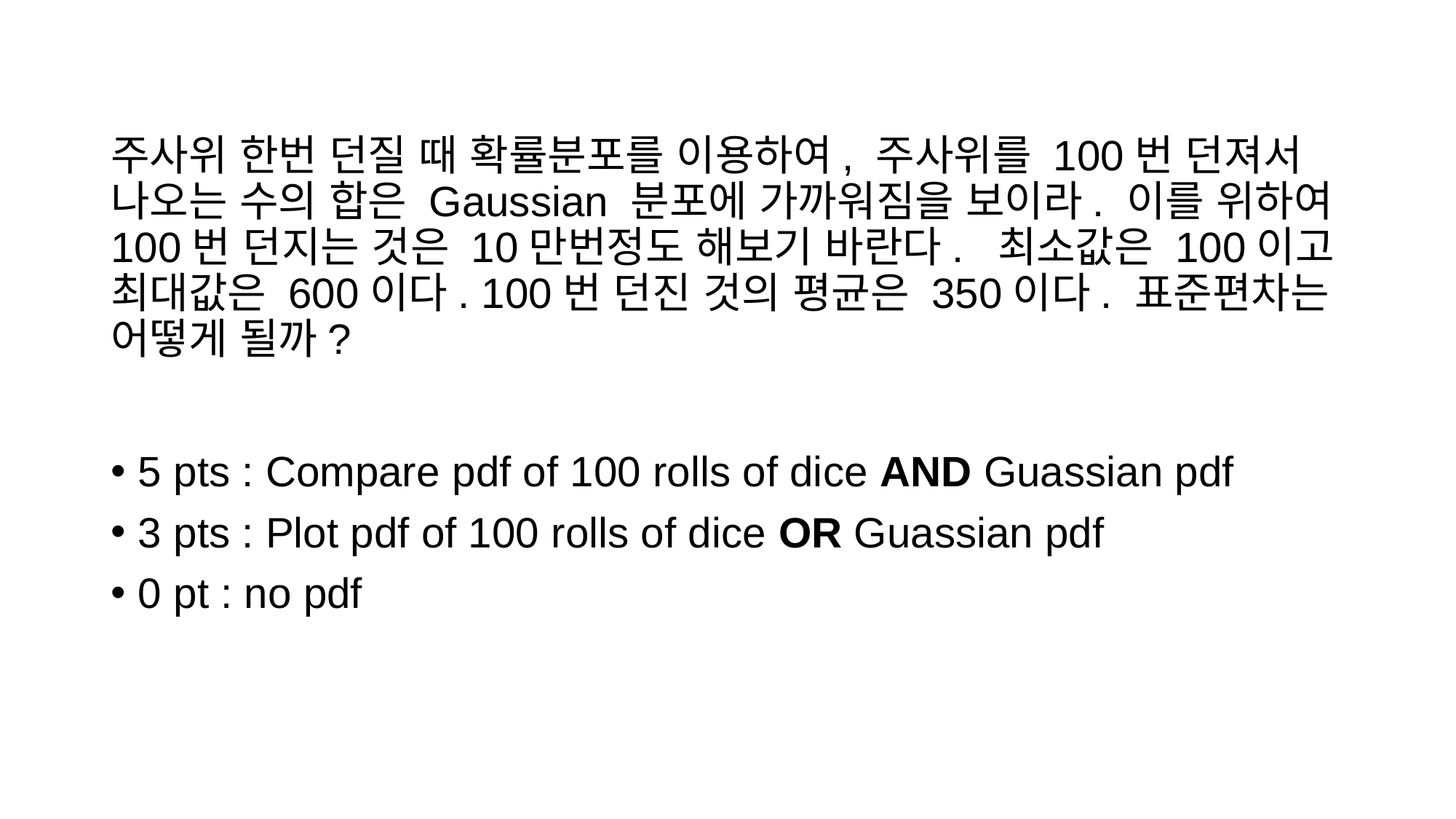

# 주사위 한번 던질 때 확률분포를 이용하여, 주사위를 100번 던져서 나오는 수의 합은 Gaussian 분포에 가까워짐을 보이라. 이를 위하여 100번 던지는 것은 10만번정도 해보기 바란다.  최소값은 100이고 최대값은 600이다. 100번 던진 것의 평균은 350이다. 표준편차는 어떻게 될까?
5 pts : Compare pdf of 100 rolls of dice AND Guassian pdf
3 pts : Plot pdf of 100 rolls of dice OR Guassian pdf
0 pt : no pdf